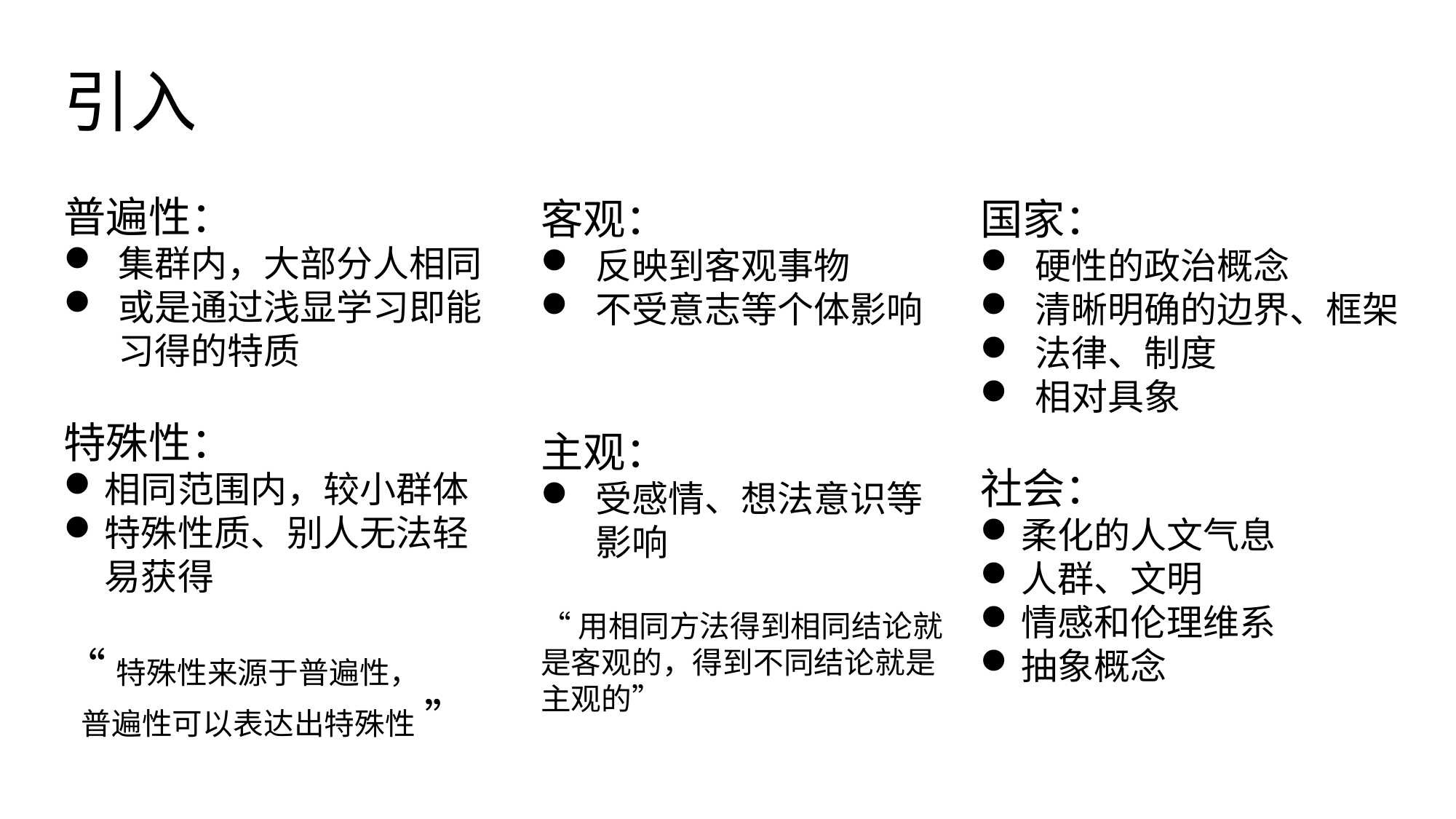

引入

普遍性：
集群内，大部分人相同
或是通过浅显学习即能习得的特质

特殊性：
相同范围内，较小群体
特殊性质、别人无法轻易获得

“特殊性来源于普遍性，
普遍性可以表达出特殊性 ”

客观：
反映到客观事物
不受意志等个体影响

主观：
受感情、想法意识等影响

“用相同方法得到相同结论就是客观的，得到不同结论就是主观的”

国家：
硬性的政治概念
清晰明确的边界、框架
法律、制度
相对具象

社会：
柔化的人文气息
人群、文明
情感和伦理维系
抽象概念